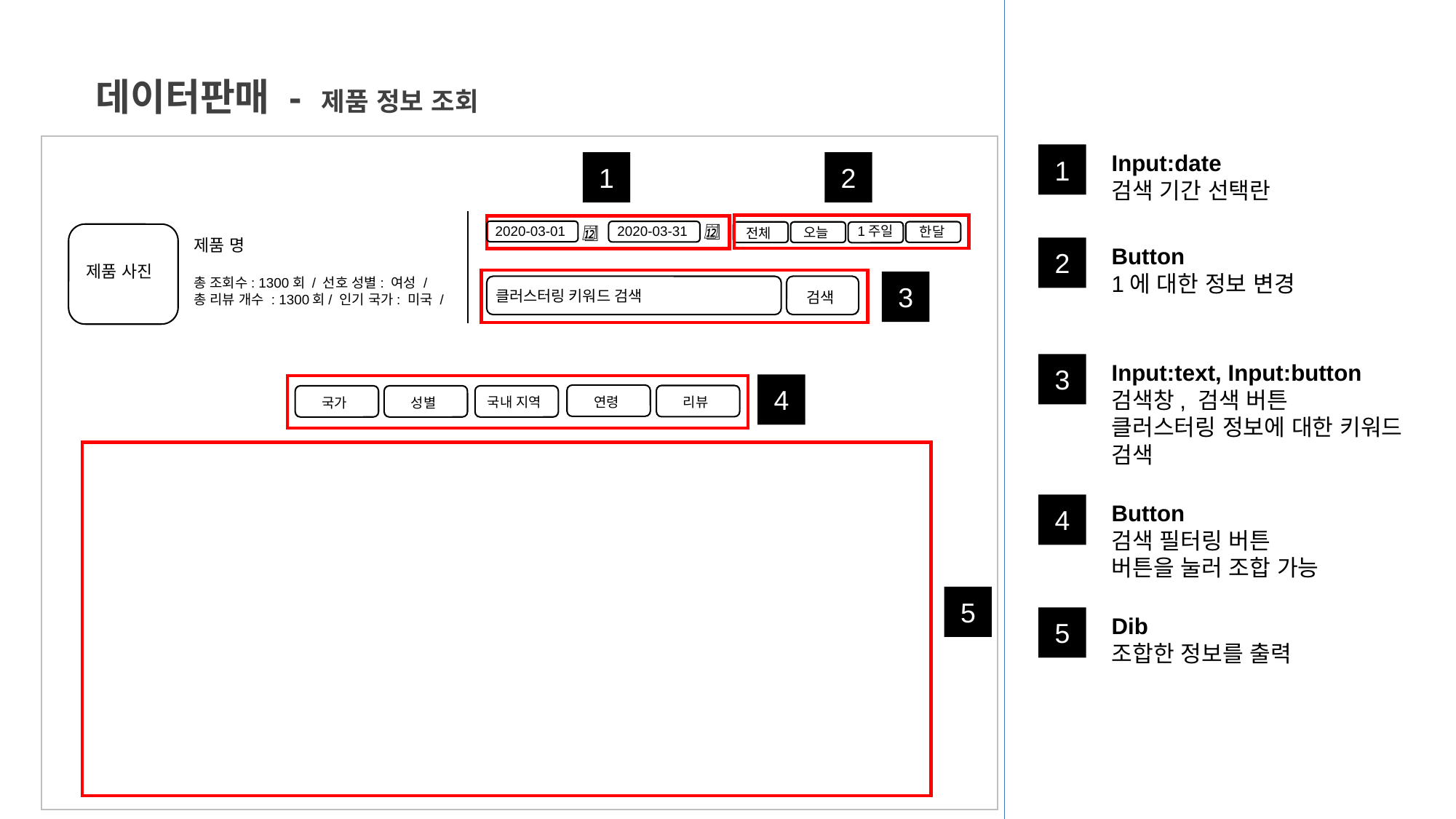

데이터판매 - 제품 정보 조회

Input:date
검색 기간 선택란
1
1
2
📆

📆
2020-03-01
1주일
2020-03-31
한달
오늘
전체

제품 명
Button
1에 대한 정보 변경
2
제품 사진
총 조회수: 1300회 / 선호 성별: 여성 /
총 리뷰 개수 : 1300회/ 인기 국가: 미국 /

3

클러스터링 키워드 검색
검색
Input:text, Input:button
검색창, 검색 버튼
클러스터링 정보에 대한 키워드 검색
3
4

국내 지역
연령
리뷰
국가
성별

Button
검색 필터링 버튼
버튼을 눌러 조합 가능
4
5
Dib
조합한 정보를 출력
5